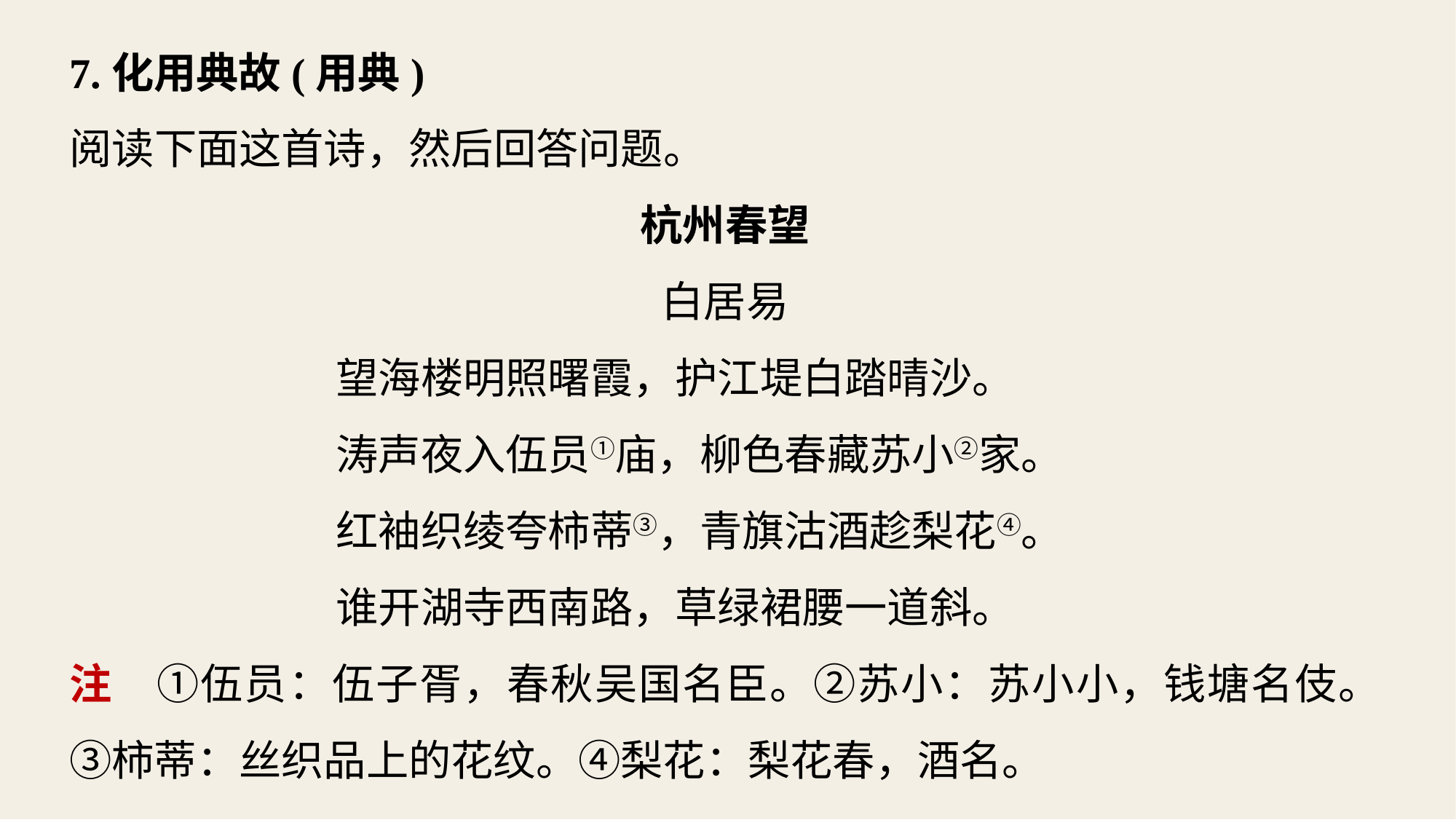

7.化用典故(用典)
阅读下面这首诗，然后回答问题。
杭州春望
白居易
		    望海楼明照曙霞，护江堤白踏晴沙。
		    涛声夜入伍员①庙，柳色春藏苏小②家。
		    红袖织绫夸柿蒂③，青旗沽酒趁梨花④。
		    谁开湖寺西南路，草绿裙腰一道斜。
注　①伍员：伍子胥，春秋吴国名臣。②苏小：苏小小，钱塘名伎。③柿蒂：丝织品上的花纹。④梨花：梨花春，酒名。